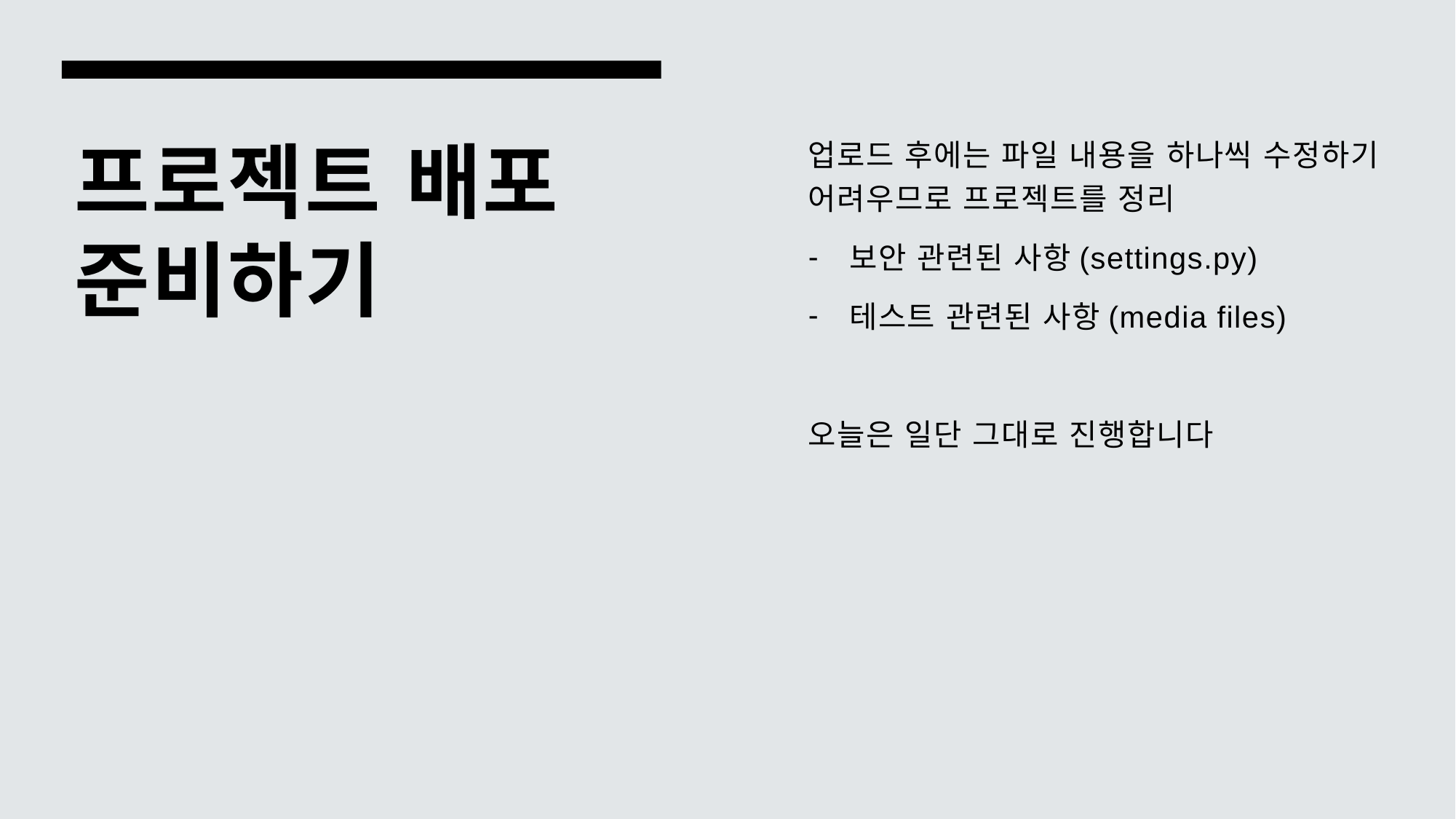

업로드 후에는 파일 내용을 하나씩 수정하기 어려우므로 프로젝트를 정리
보안 관련된 사항(settings.py)
테스트 관련된 사항(media files)

오늘은 일단 그대로 진행합니다
# 프로젝트 배포 준비하기